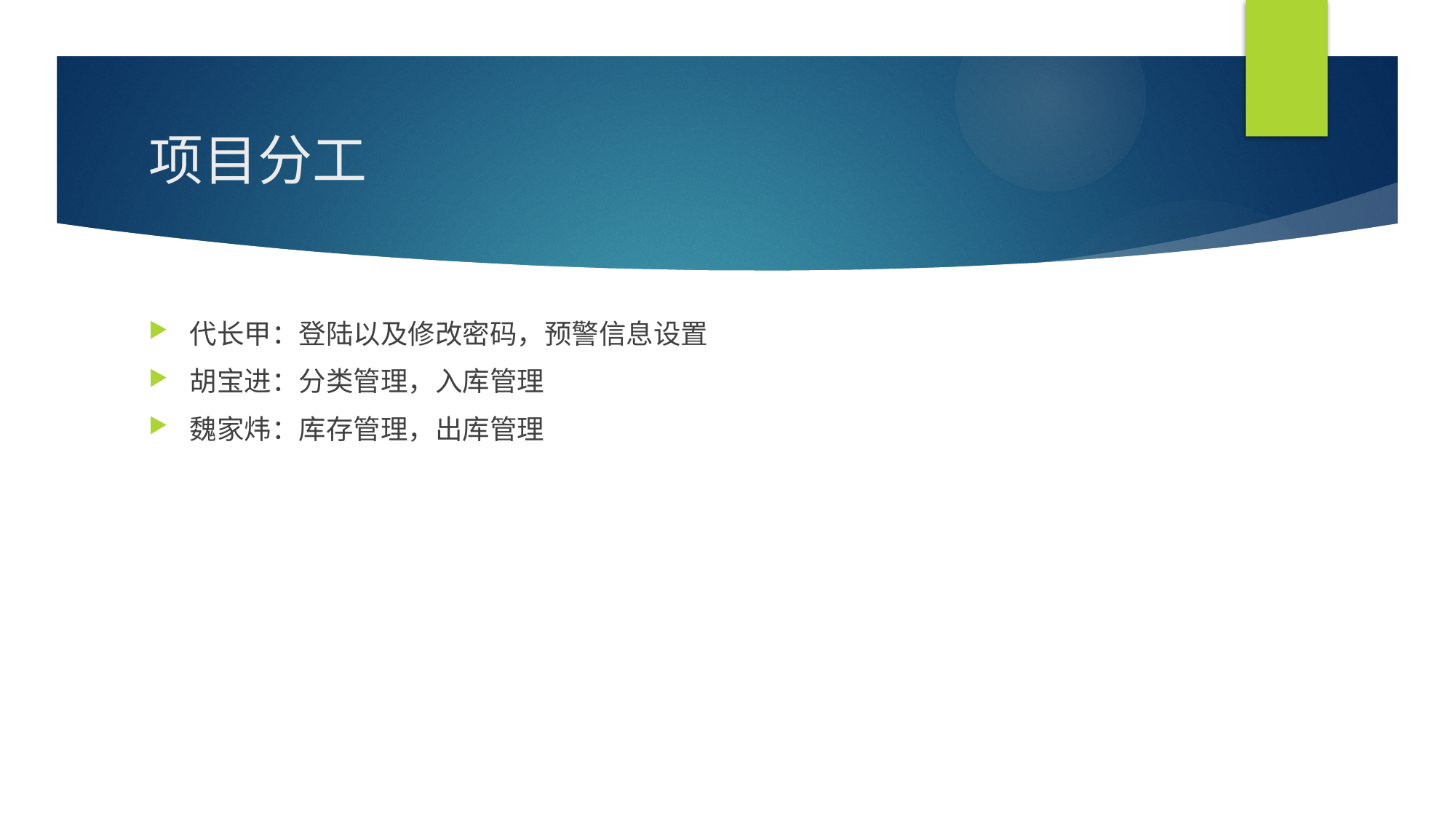

# 项目分工
代长甲：登陆以及修改密码，预警信息设置
胡宝进：分类管理，入库管理
魏家炜：库存管理，出库管理